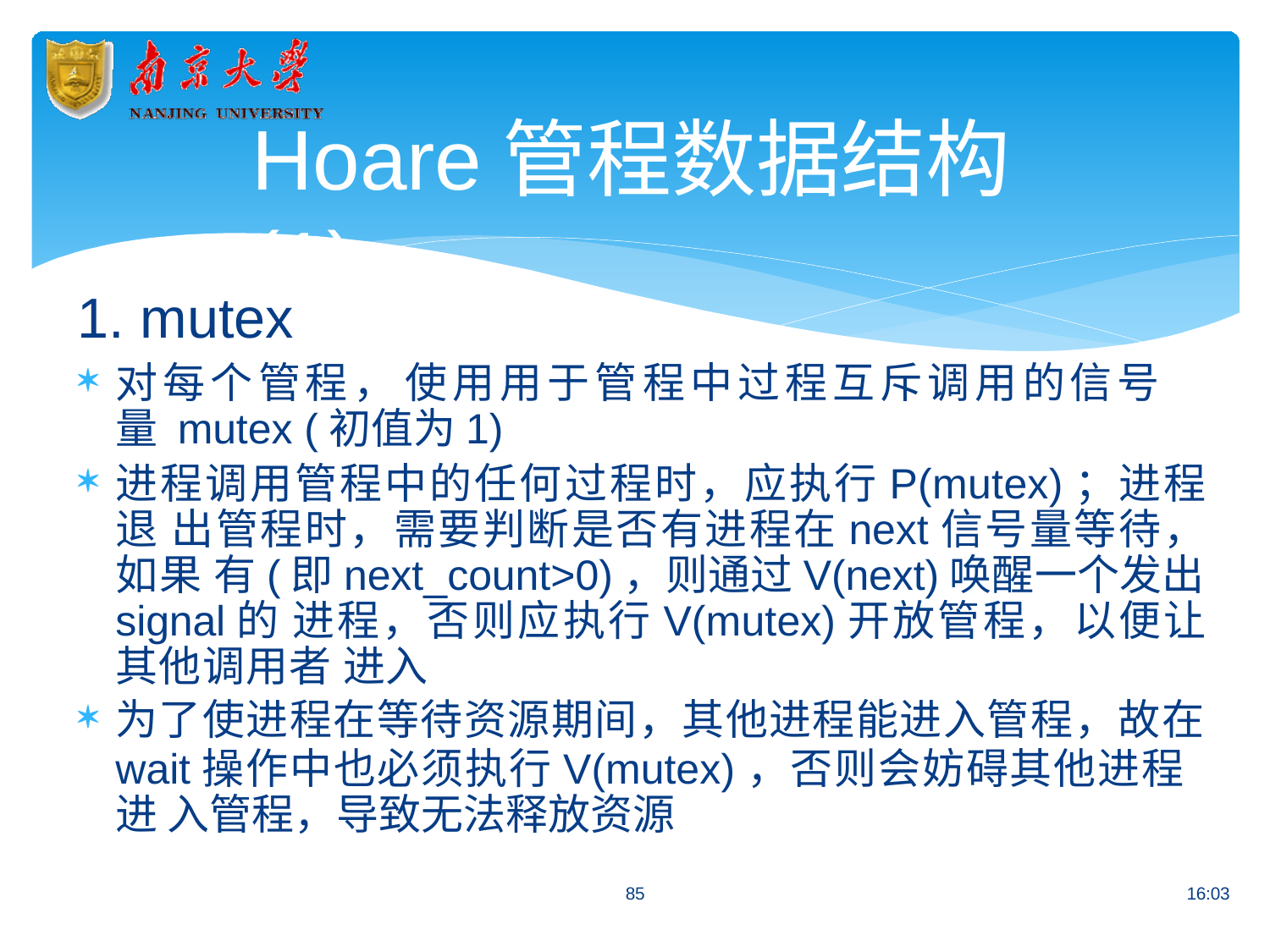

# Hoare管程数据结构(1)

1. mutex
对每个管程， 使用用于管程中过程互斥调用的信号量 mutex (初值为1)
进程调用管程中的任何过程时，应执行P(mutex)；进程退 出管程时，需要判断是否有进程在next信号量等待，如果 有(即next_count>0)，则通过V(next)唤醒一个发出signal的 进程，否则应执行V(mutex)开放管程，以便让其他调用者 进入
为了使进程在等待资源期间，其他进程能进入管程，故在
wait操作中也必须执行V(mutex)，否则会妨碍其他进程进 入管程，导致无法释放资源
85
16:03